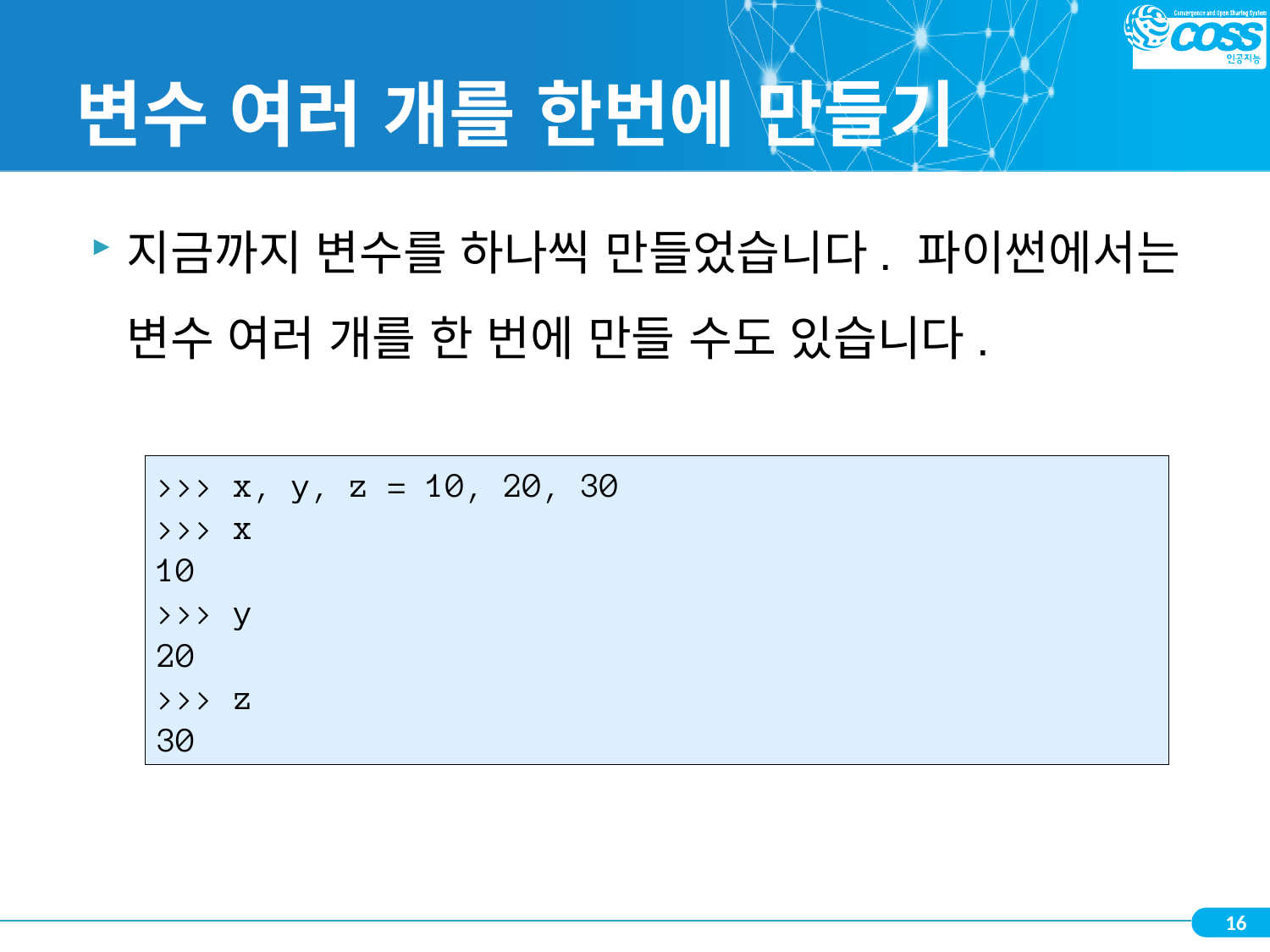

# 변수 여러 개를 한번에 만들기
지금까지 변수를 하나씩 만들었습니다. 파이썬에서는 변수 여러 개를 한 번에 만들 수도 있습니다.
>>> x, y, z = 10, 20, 30
>>> x
10
>>> y
20
>>> z
30